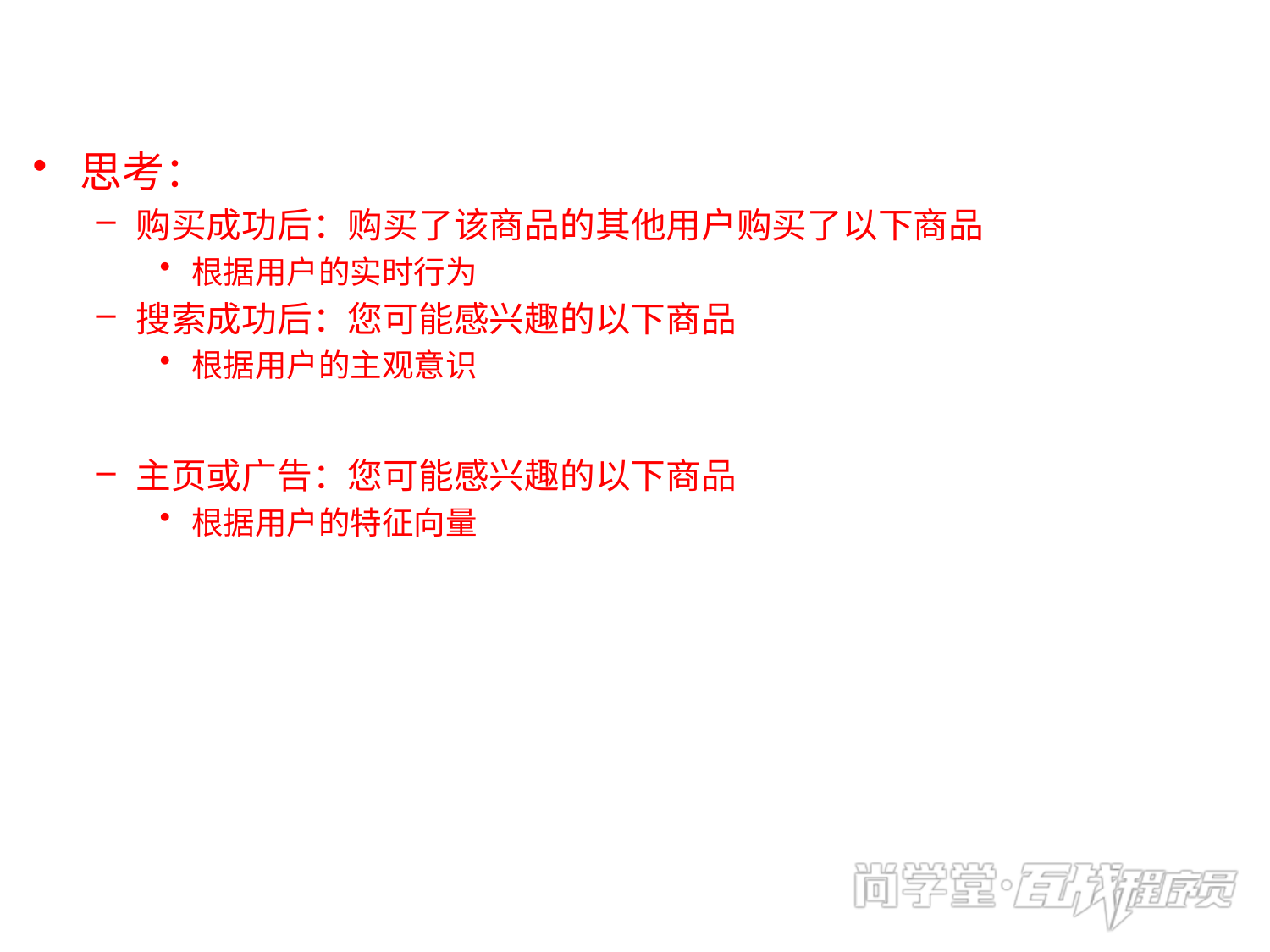

思考：
购买成功后：购买了该商品的其他用户购买了以下商品
根据用户的实时行为
搜索成功后：您可能感兴趣的以下商品
根据用户的主观意识

主页或广告：您可能感兴趣的以下商品
根据用户的特征向量